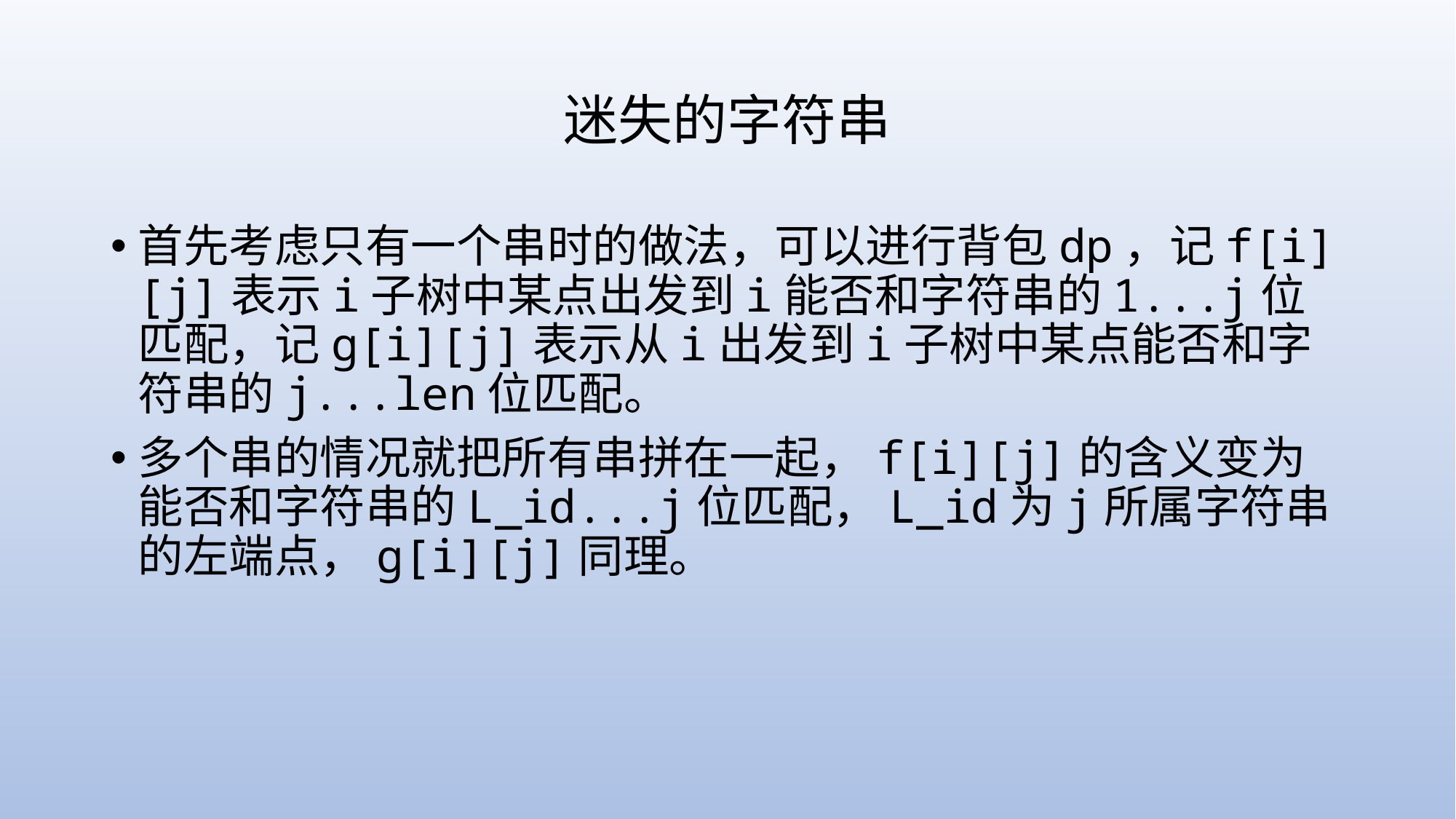

# 迷失的字符串
首先考虑只有一个串时的做法，可以进行背包dp，记f[i][j]表示i子树中某点出发到i能否和字符串的1...j位匹配，记g[i][j]表示从i出发到i子树中某点能否和字符串的j...len位匹配。
多个串的情况就把所有串拼在一起，f[i][j]的含义变为能否和字符串的L_id...j位匹配，L_id为j所属字符串的左端点，g[i][j]同理。